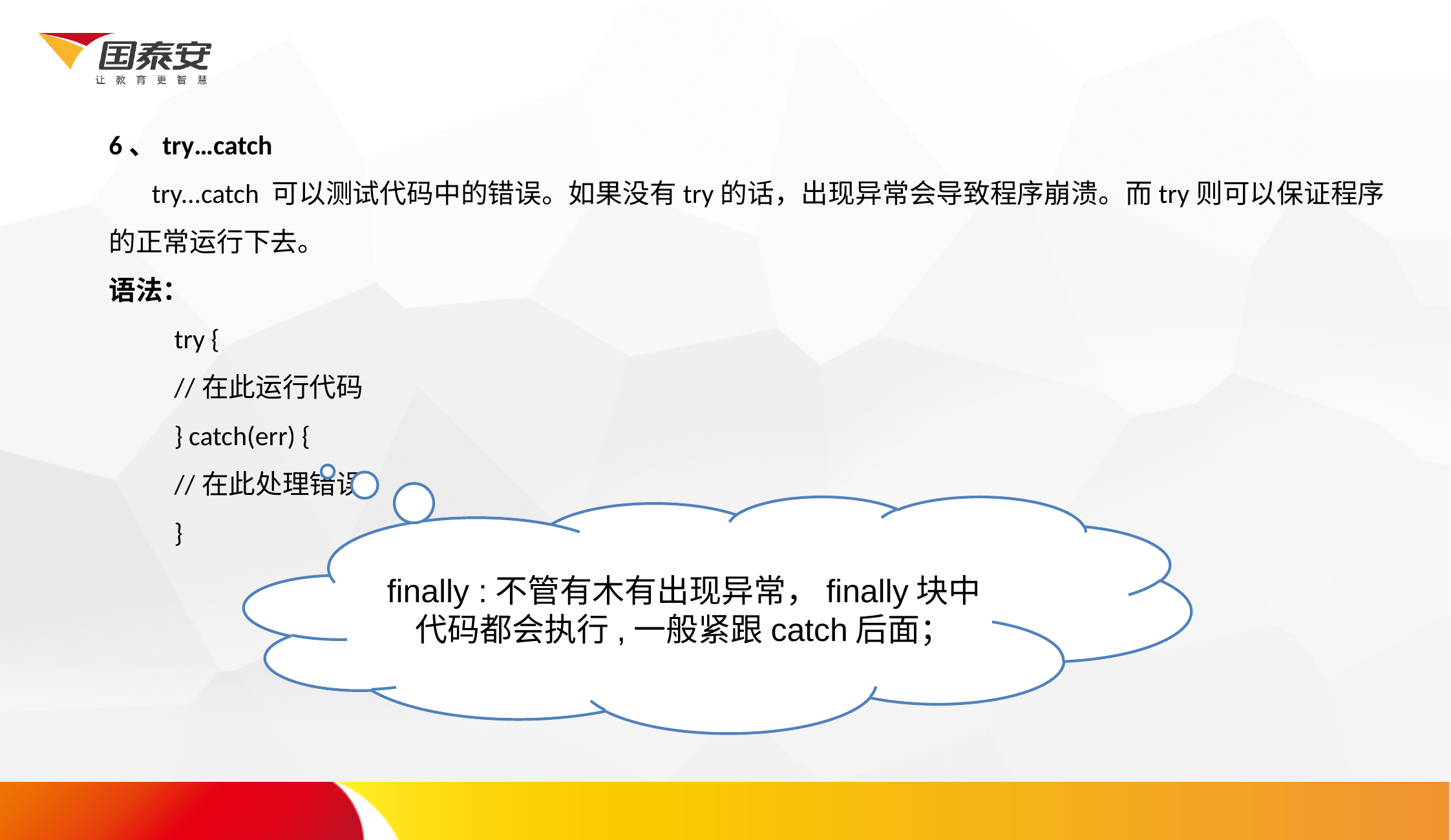

6、try…catch
       try...catch 可以测试代码中的错误。如果没有try的话，出现异常会导致程序崩溃。而try则可以保证程序的正常运行下去。
语法：
try {
//在此运行代码
} catch(err) {
//在此处理错误
}
finally :不管有木有出现异常，finally块中代码都会执行,一般紧跟catch后面；